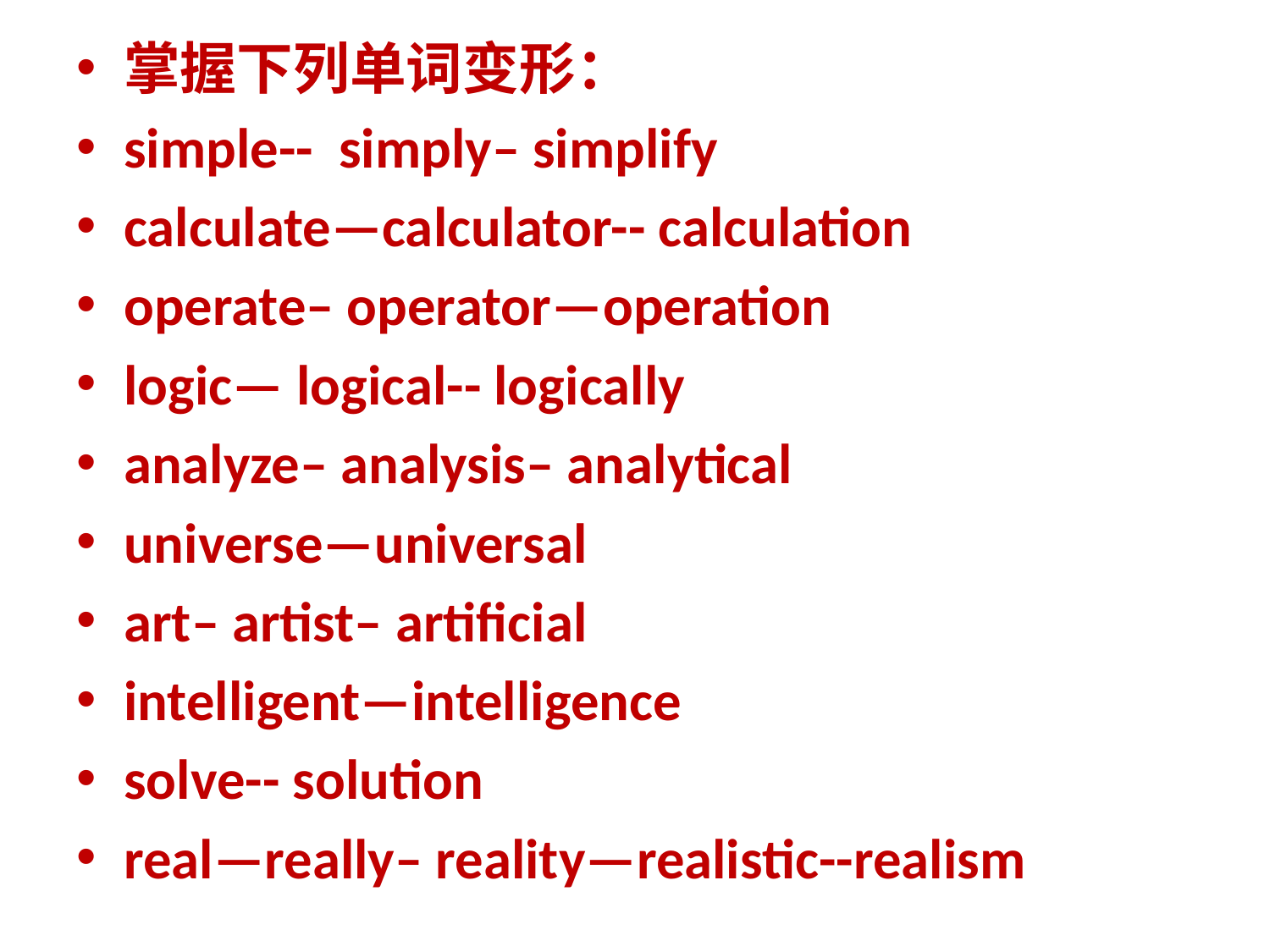

掌握下列单词变形：
simple--  simply– simplify
calculate—calculator-- calculation
operate– operator—operation
logic— logical-- logically
analyze– analysis– analytical
universe—universal
art– artist– artificial
intelligent—intelligence
solve-- solution
real—really– reality—realistic--realism